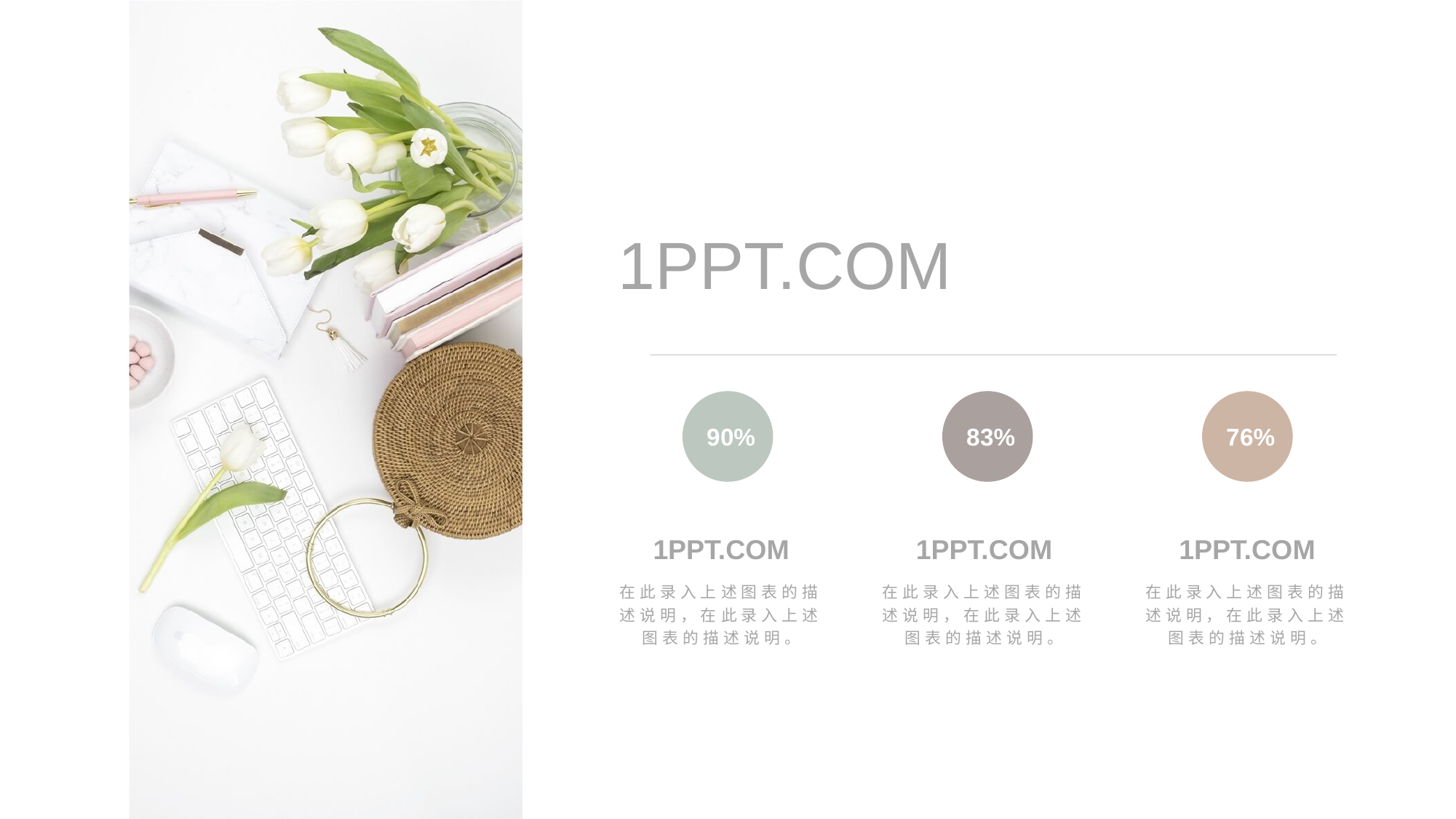

1PPT.COM
9 0%
8 3%
7 6%
1PPT.COM
在此录入上述图表的描述说明，在此录入上述图表的描述说明。
1PPT.COM
在此录入上述图表的描述说明，在此录入上述图表的描述说明。
1PPT.COM
在此录入上述图表的描述说明，在此录入上述图表的描述说明。